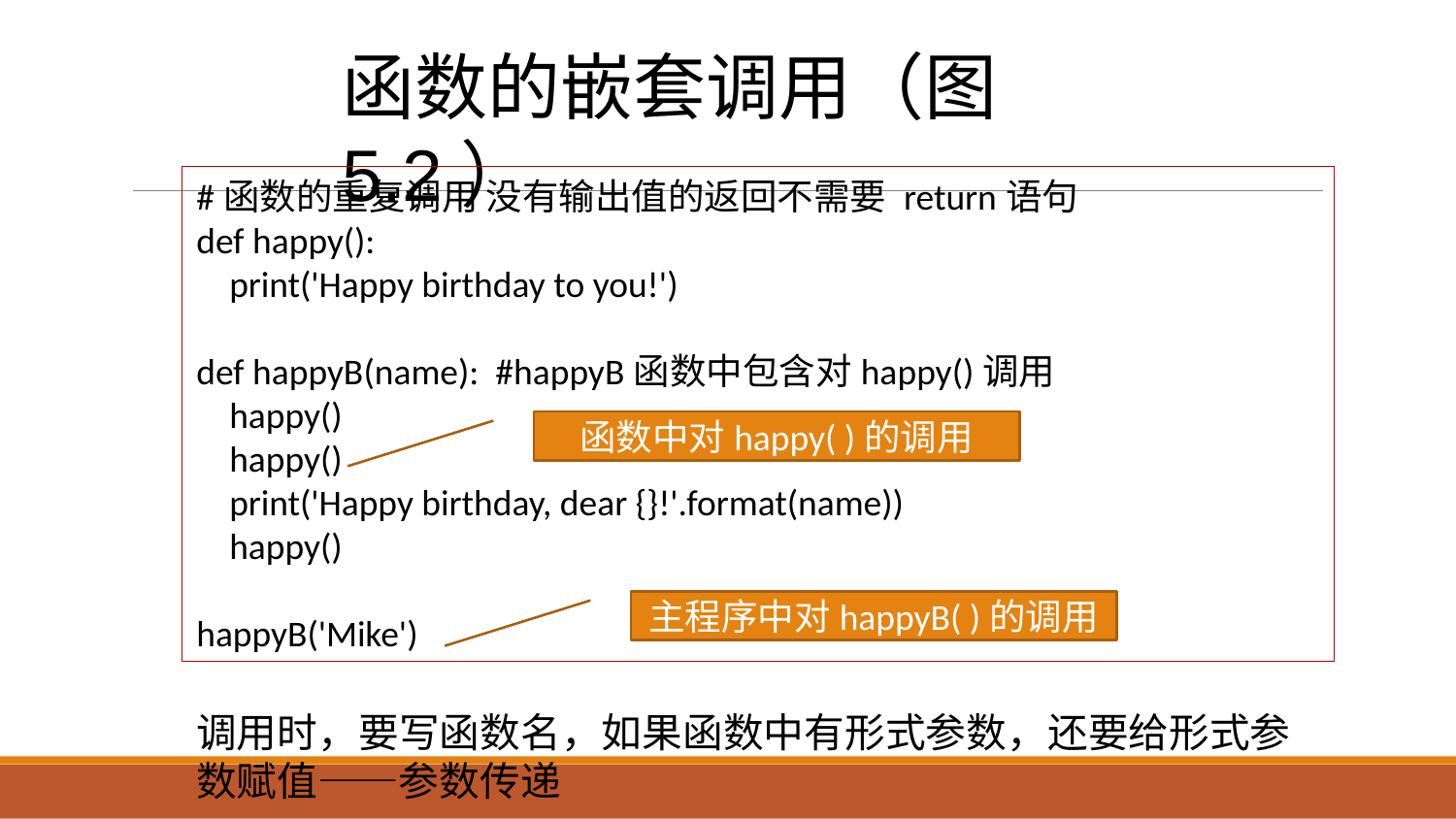

函数的嵌套调用（图5.2）
#函数的重复调用 没有输出值的返回不需要 return语句
def happy():
    print('Happy birthday to you!')

def happyB(name):  #happyB函数中包含对happy()调用
    happy()
    happy()
    print('Happy birthday, dear {}!'.format(name))
    happy()

happyB('Mike')
函数中对happy( )的调用
主程序中对happyB( )的调用
调用时，要写函数名，如果函数中有形式参数，还要给形式参数赋值——参数传递